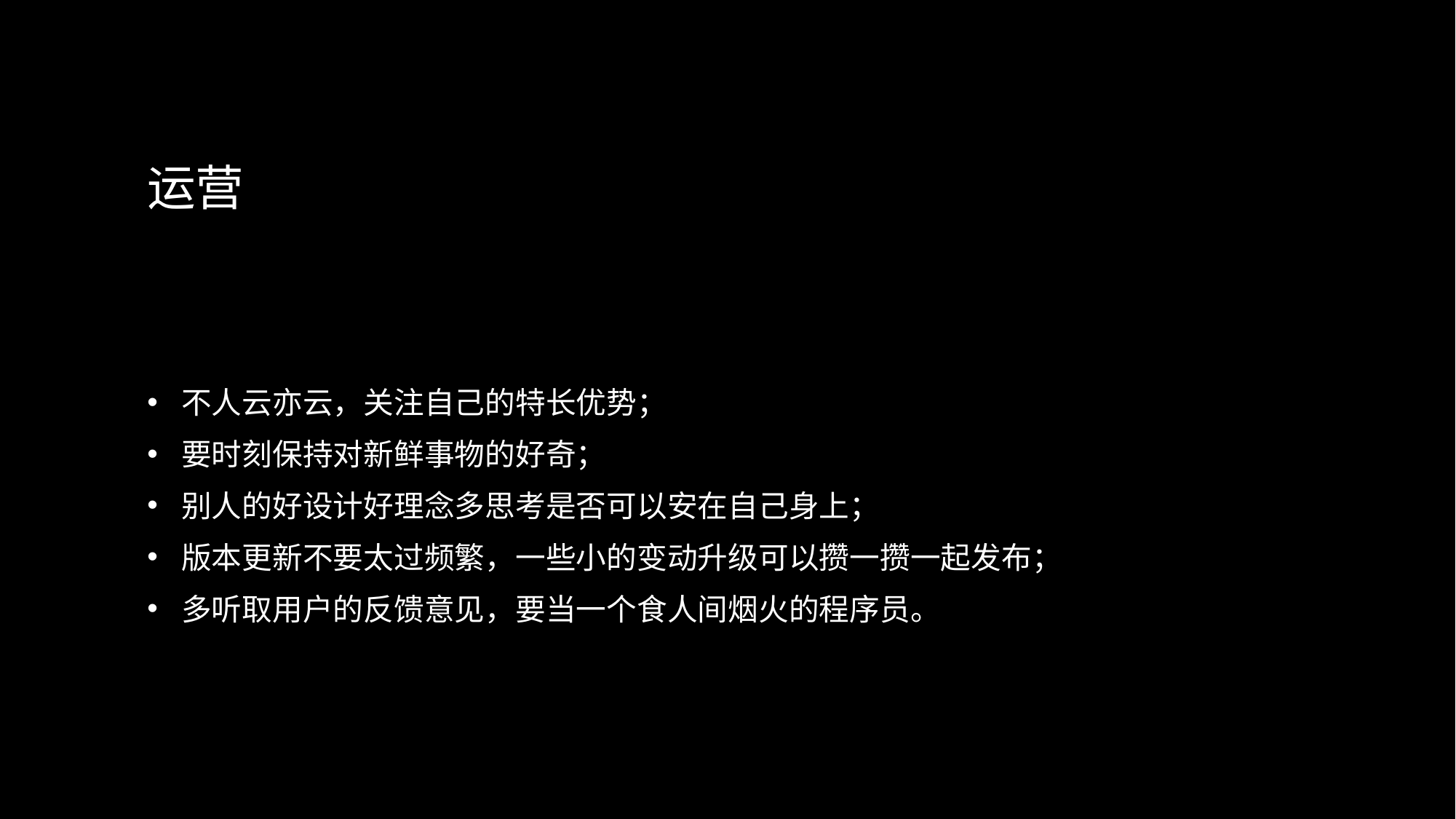

# 运营
不人云亦云，关注自己的特长优势；
要时刻保持对新鲜事物的好奇；
别人的好设计好理念多思考是否可以安在自己身上；
版本更新不要太过频繁，一些小的变动升级可以攒一攒一起发布；
多听取用户的反馈意见，要当一个食人间烟火的程序员。